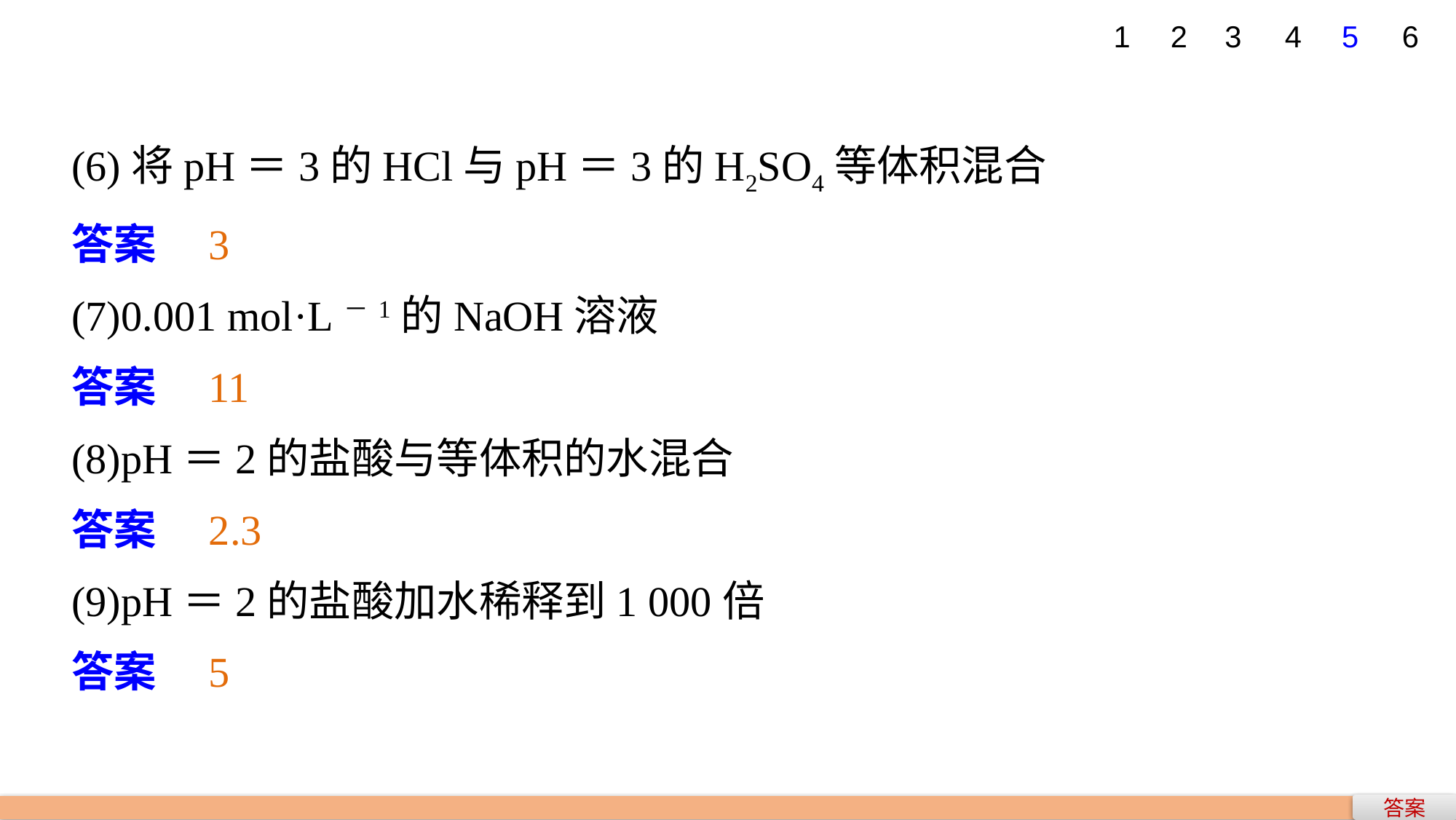

1
2
3
4
5
6
(6)将pH＝3的HCl与pH＝3的H2SO4等体积混合
答案　3
(7)0.001 mol·L－1的NaOH溶液
答案　11
(8)pH＝2的盐酸与等体积的水混合
答案　2.3
(9)pH＝2的盐酸加水稀释到1 000倍
答案　5
答案